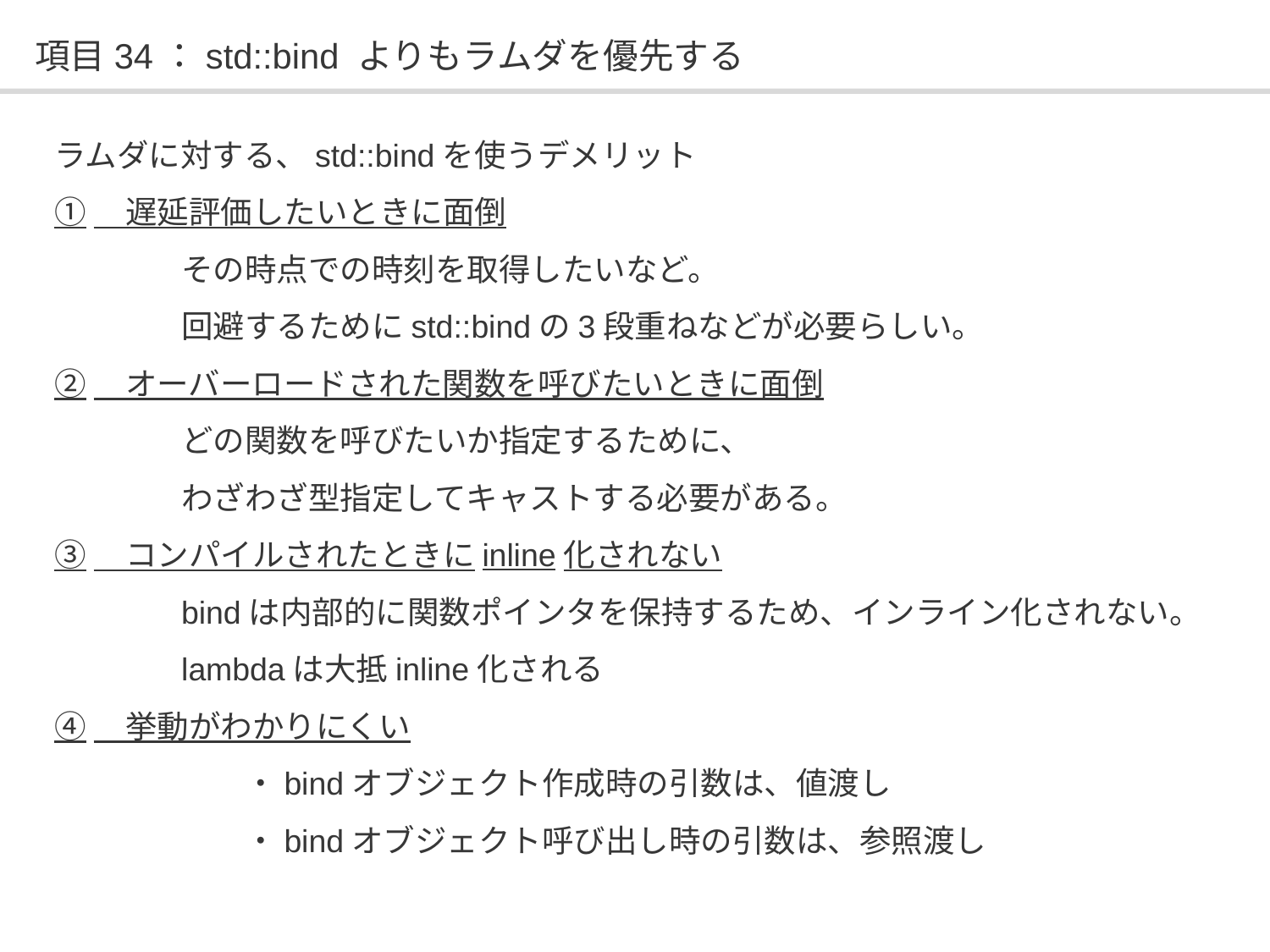

# 項目34：std::bind よりもラムダを優先する
ラムダに対する、std::bindを使うデメリット
①　遅延評価したいときに面倒
	その時点での時刻を取得したいなど。
	回避するためにstd::bindの3段重ねなどが必要らしい。
②　オーバーロードされた関数を呼びたいときに面倒
	どの関数を呼びたいか指定するために、
	わざわざ型指定してキャストする必要がある。
③　コンパイルされたときにinline化されない
	bindは内部的に関数ポインタを保持するため、インライン化されない。
	lambdaは大抵inline化される
④　挙動がわかりにくい
	・bindオブジェクト作成時の引数は、値渡し
	・bindオブジェクト呼び出し時の引数は、参照渡し